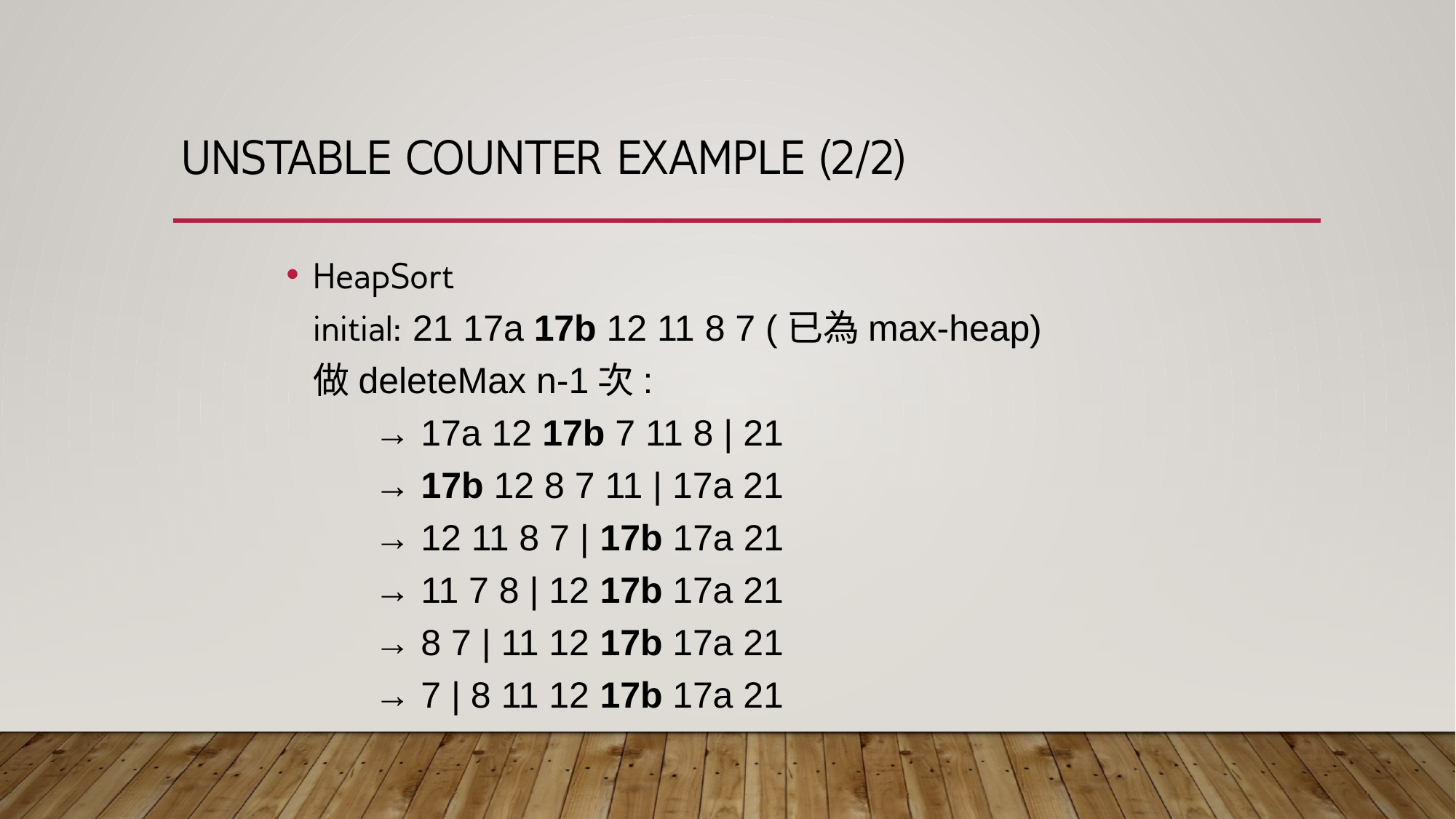

# Unstable counter example (2/2)
HeapSort
initial: 21 17a 17b 12 11 8 7 (已為max-heap)
做deleteMax n-1次:
      → 17a 12 17b 7 11 8 | 21
      → 17b 12 8 7 11 | 17a 21
      → 12 11 8 7 | 17b 17a 21
      → 11 7 8 | 12 17b 17a 21
      → 8 7 | 11 12 17b 17a 21
      → 7 | 8 11 12 17b 17a 21